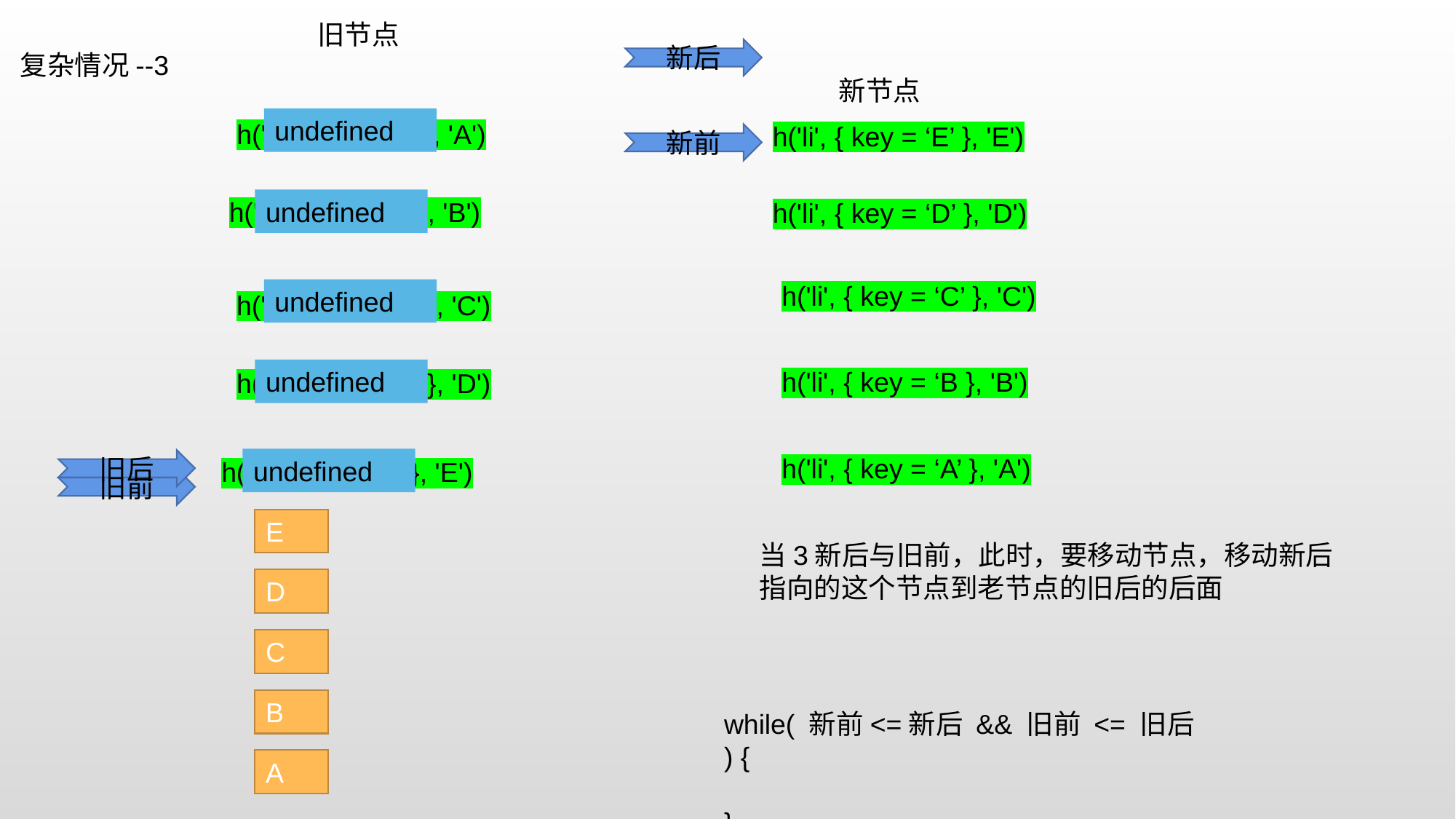

旧节点
新后
复杂情况--3
新节点

undefined
h('li', { key = ‘A’ }, 'A')
h('li', { key = ‘E’ }, 'E')
新前
h('li', { key = ‘B’ }, 'B')
undefined
h('li', { key = ‘D’ }, 'D')
h('li', { key = ‘C’ }, 'C')
undefined
h('li', { key = ‘C’ }, 'C')
undefined
h('li', { key = ‘B }, 'B')
h('li', { key = ‘D’ }, 'D')
h('li', { key = ‘A’ }, 'A')
undefined
旧后
h('li', { key = ‘E’ }, 'E')
旧前
E
当3新后与旧前，此时，要移动节点，移动新后指向的这个节点到老节点的旧后的后面

D
C
B
while( 新前<=新后 && 旧前 <= 旧后 ) {

}
A